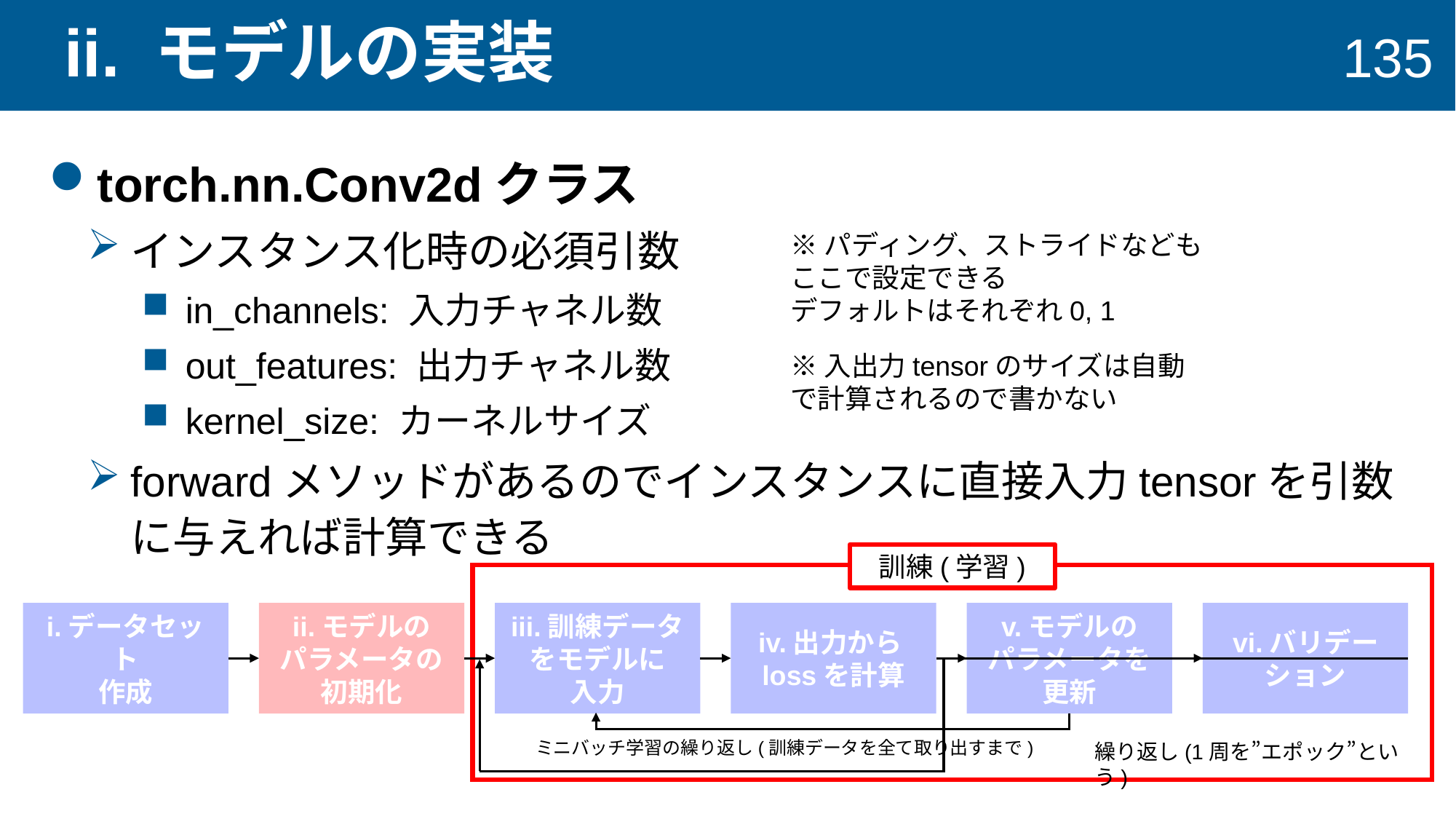

# ii. モデルの実装
135
torch.nn.Conv2dクラス
インスタンス化時の必須引数
in_channels: 入力チャネル数
out_features: 出力チャネル数
kernel_size: カーネルサイズ
forwardメソッドがあるのでインスタンスに直接入力tensorを引数に与えれば計算できる
※パディング、ストライドなどもここで設定できる
デフォルトはそれぞれ0, 1
※入出力tensorのサイズは自動で計算されるので書かない
訓練(学習)

vi.バリデーション
iv.出力からlossを計算
v.モデルの
パラメータを更新
i.データセット
作成
ii.モデルの
パラメータの
初期化
iii.訓練データ
をモデルに
入力
繰り返し(1周を”エポック”という)
ミニバッチ学習の繰り返し(訓練データを全て取り出すまで)